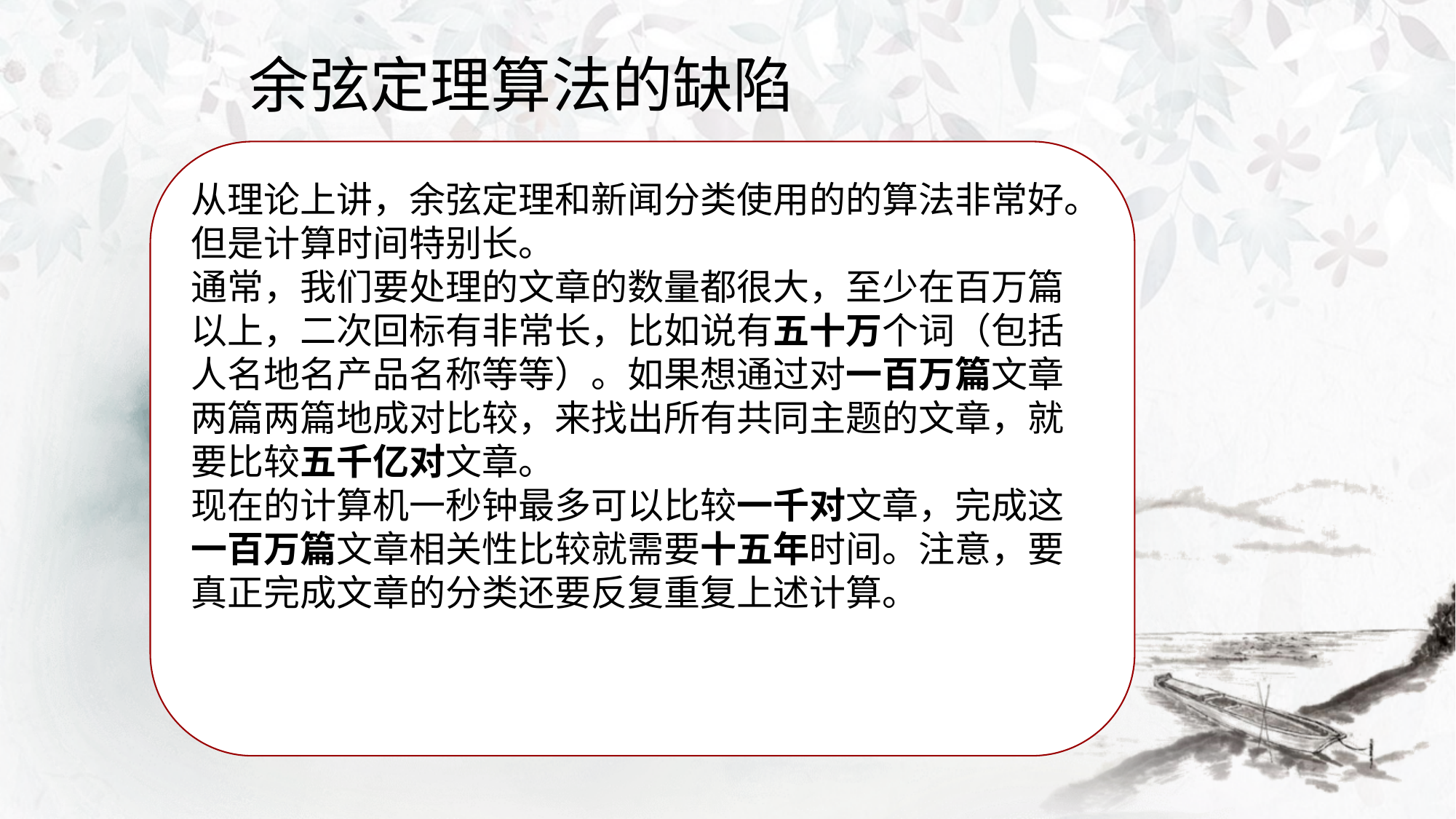

# 余弦定理算法的缺陷
从理论上讲，余弦定理和新闻分类使用的的算法非常好。但是计算时间特别长。
通常，我们要处理的文章的数量都很大，至少在百万篇以上，二次回标有非常长，比如说有五十万个词（包括人名地名产品名称等等）。如果想通过对一百万篇文章两篇两篇地成对比较，来找出所有共同主题的文章，就要比较五千亿对文章。
现在的计算机一秒钟最多可以比较一千对文章，完成这一百万篇文章相关性比较就需要十五年时间。注意，要真正完成文章的分类还要反复重复上述计算。